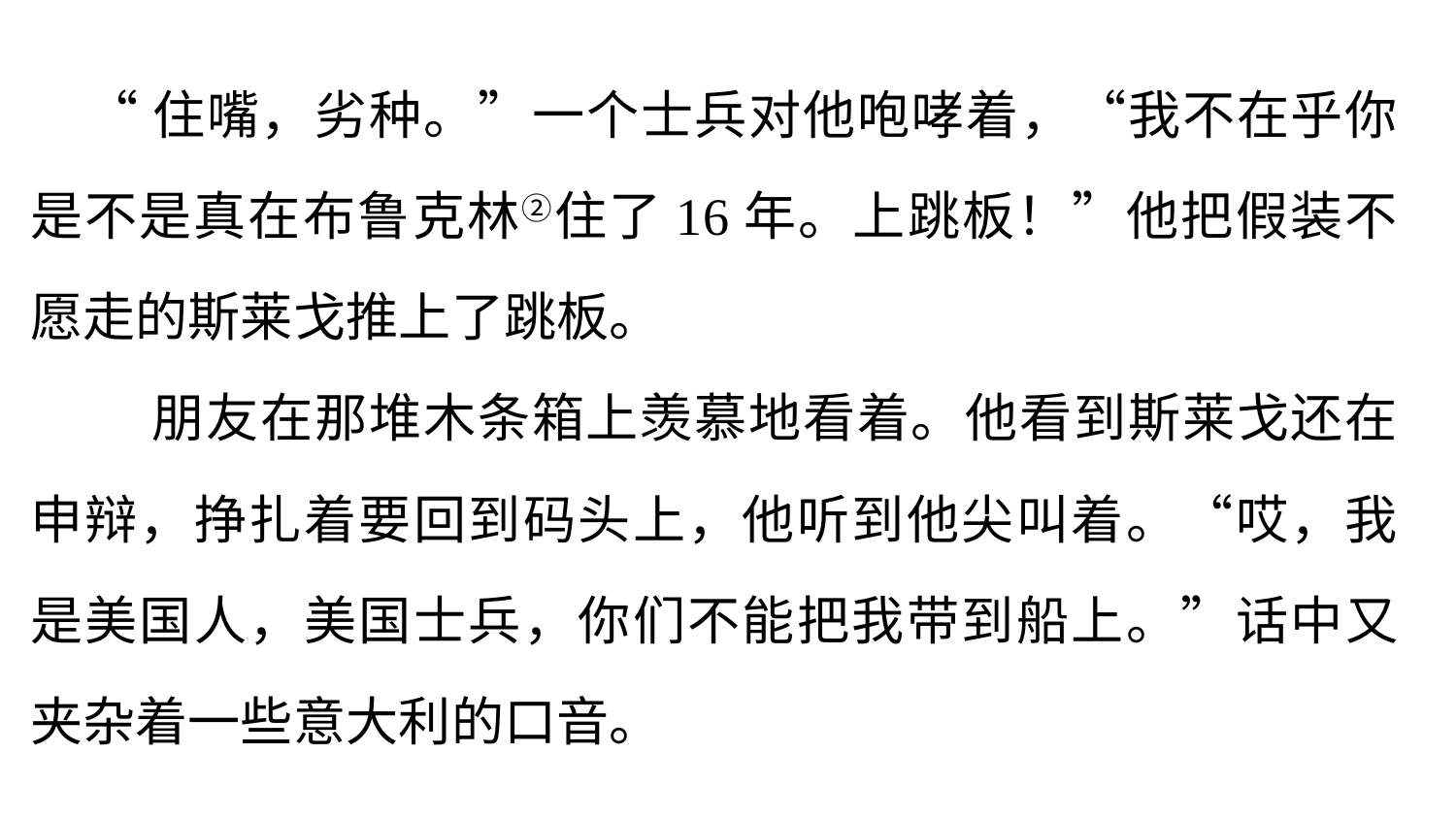

“住嘴，劣种。”一个士兵对他咆哮着，“我不在乎你是不是真在布鲁克林②住了16年。上跳板！”他把假装不愿走的斯莱戈推上了跳板。
        朋友在那堆木条箱上羡慕地看着。他看到斯莱戈还在申辩，挣扎着要回到码头上，他听到他尖叫着。“哎，我是美国人，美国士兵，你们不能把我带到船上。”话中又夹杂着一些意大利的口音。